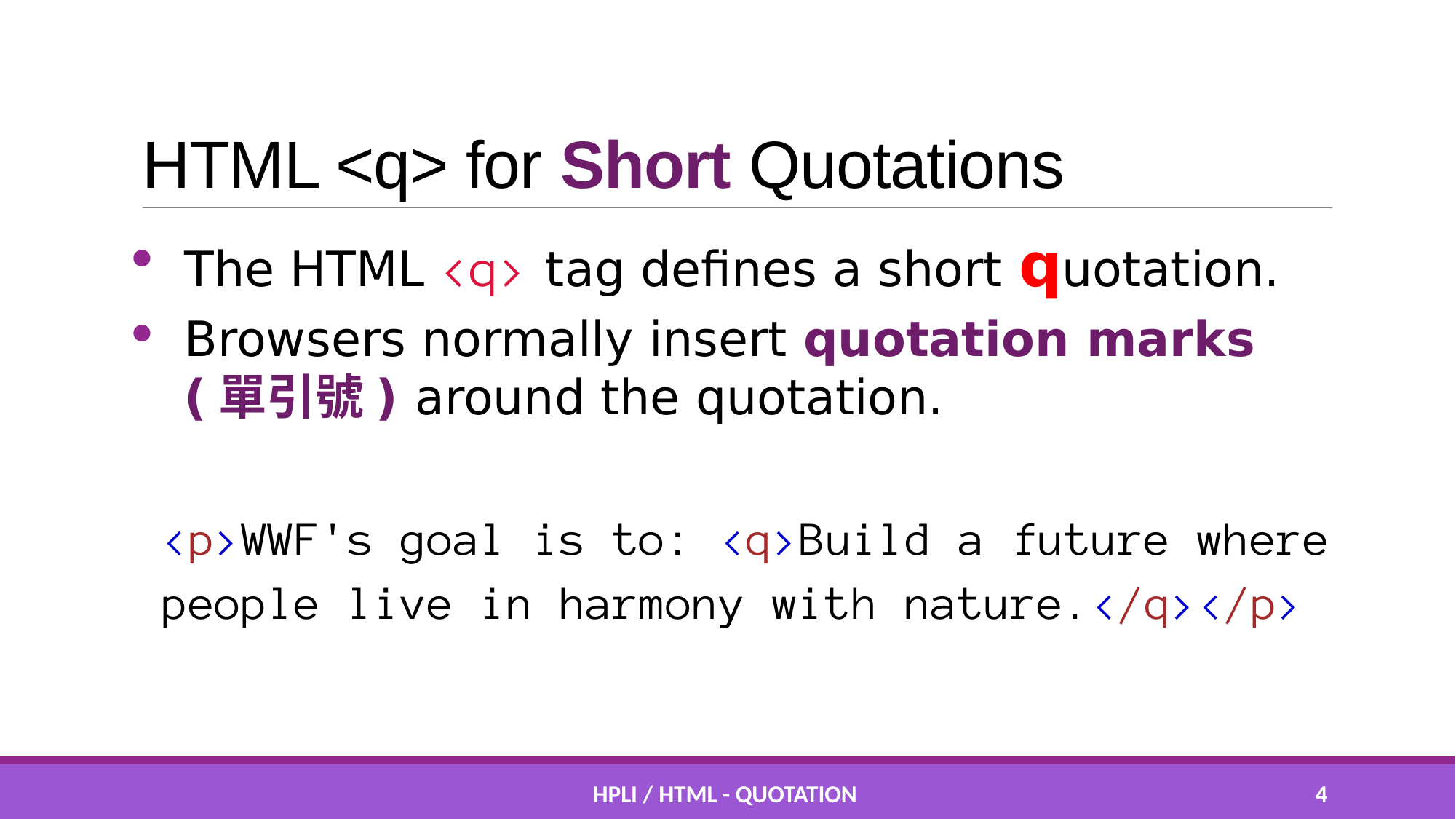

# HTML <q> for Short Quotations
The HTML <q> tag defines a short quotation.
Browsers normally insert quotation marks (單引號) around the quotation.

<p>WWF's goal is to: <q>Build a future where people live in harmony with nature.</q></p>

HPLI / HTML - Quotation
4